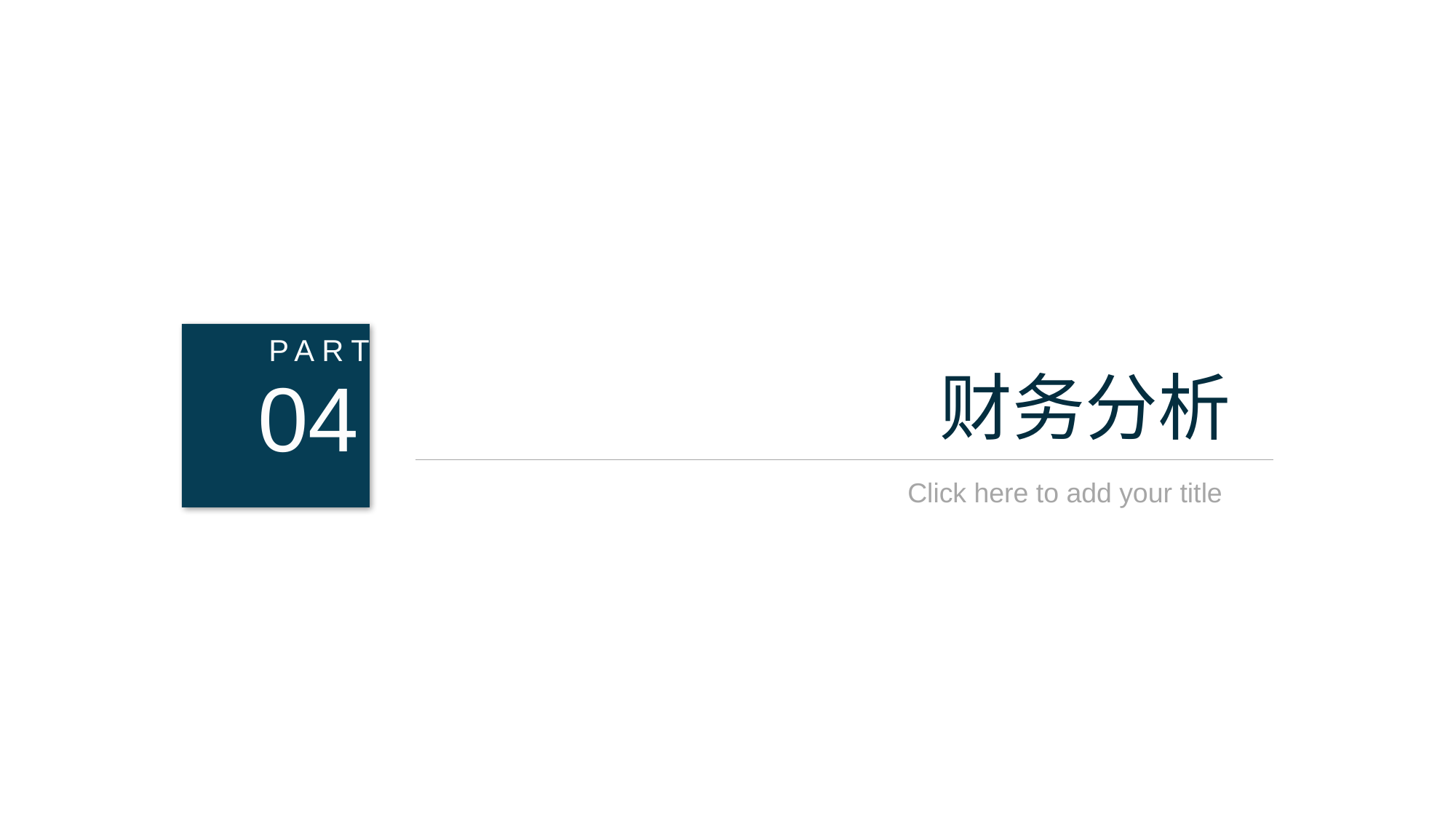

04
PART
财务分析
Click here to add your title